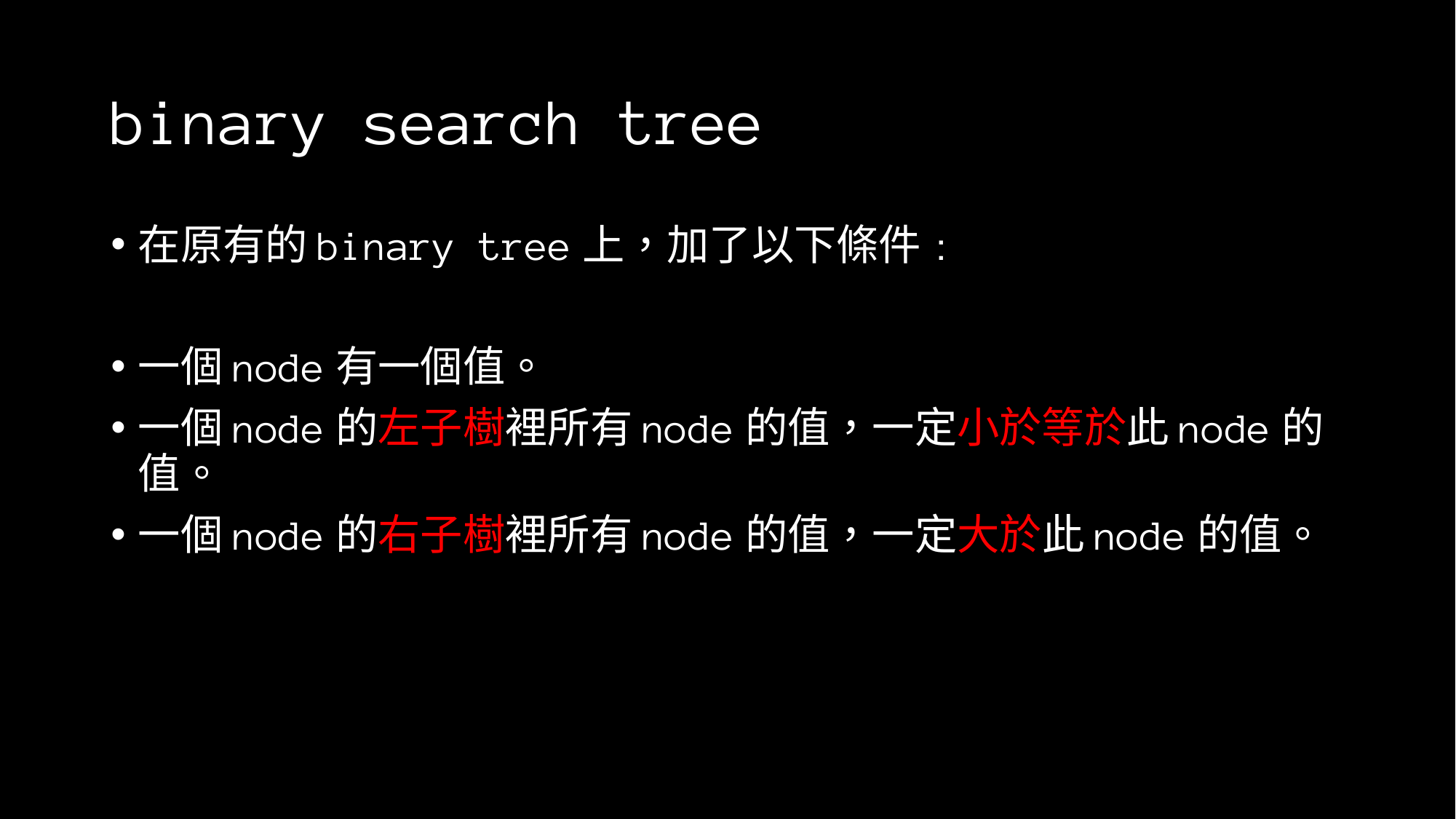

# binary search tree
在原有的binary tree上，加了以下條件:

一個node有一個值。
一個node的左子樹裡所有node的值，一定小於等於此node的值。
一個node的右子樹裡所有node的值，一定大於此node的值。